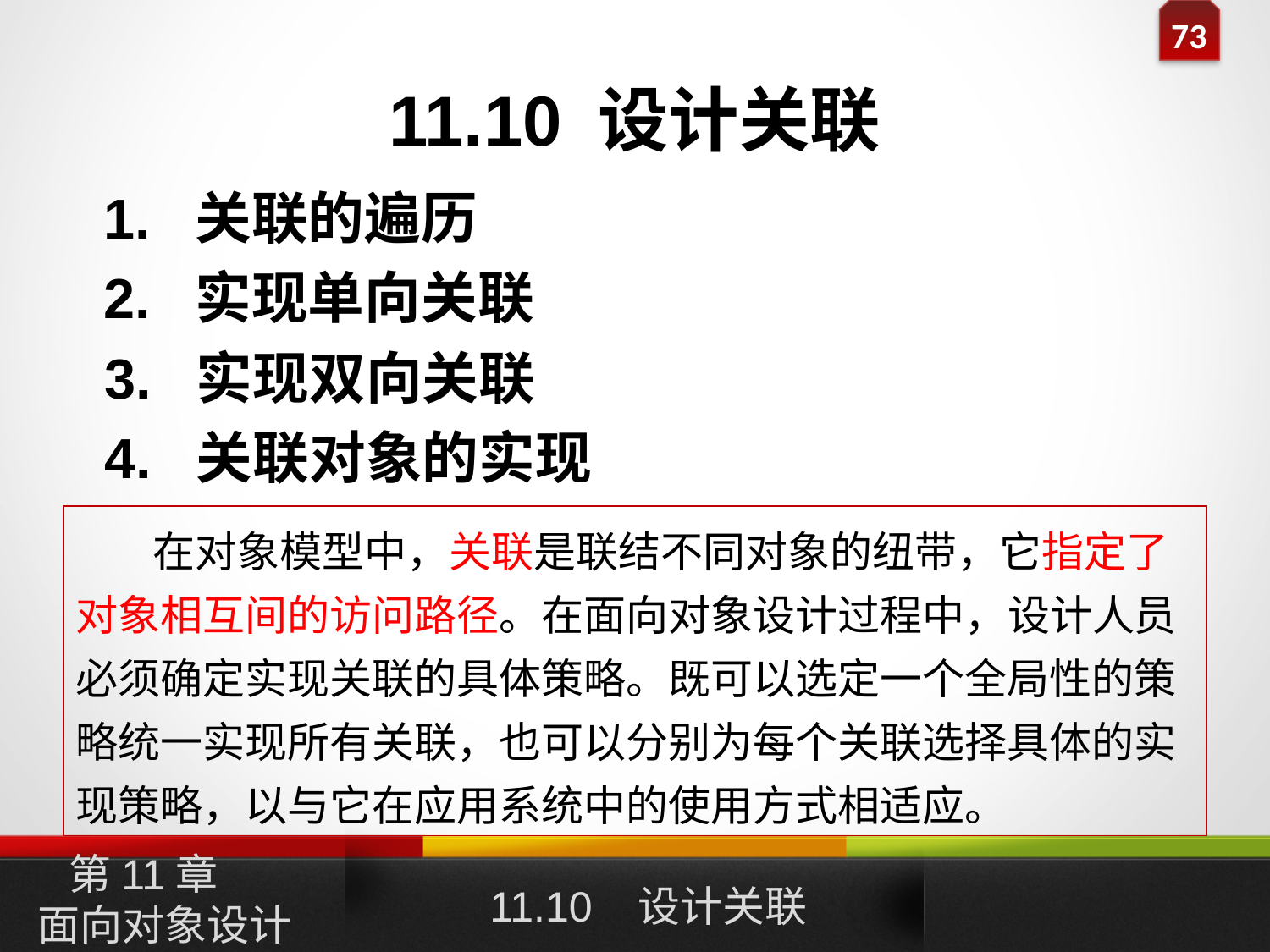

# 11.10 设计关联
1.  关联的遍历
2.  实现单向关联
3.  实现双向关联
4.  关联对象的实现
       在对象模型中，关联是联结不同对象的纽带，它指定了对象相互间的访问路径。在面向对象设计过程中，设计人员必须确定实现关联的具体策略。既可以选定一个全局性的策略统一实现所有关联，也可以分别为每个关联选择具体的实现策略，以与它在应用系统中的使用方式相适应。
11.10   设计关联